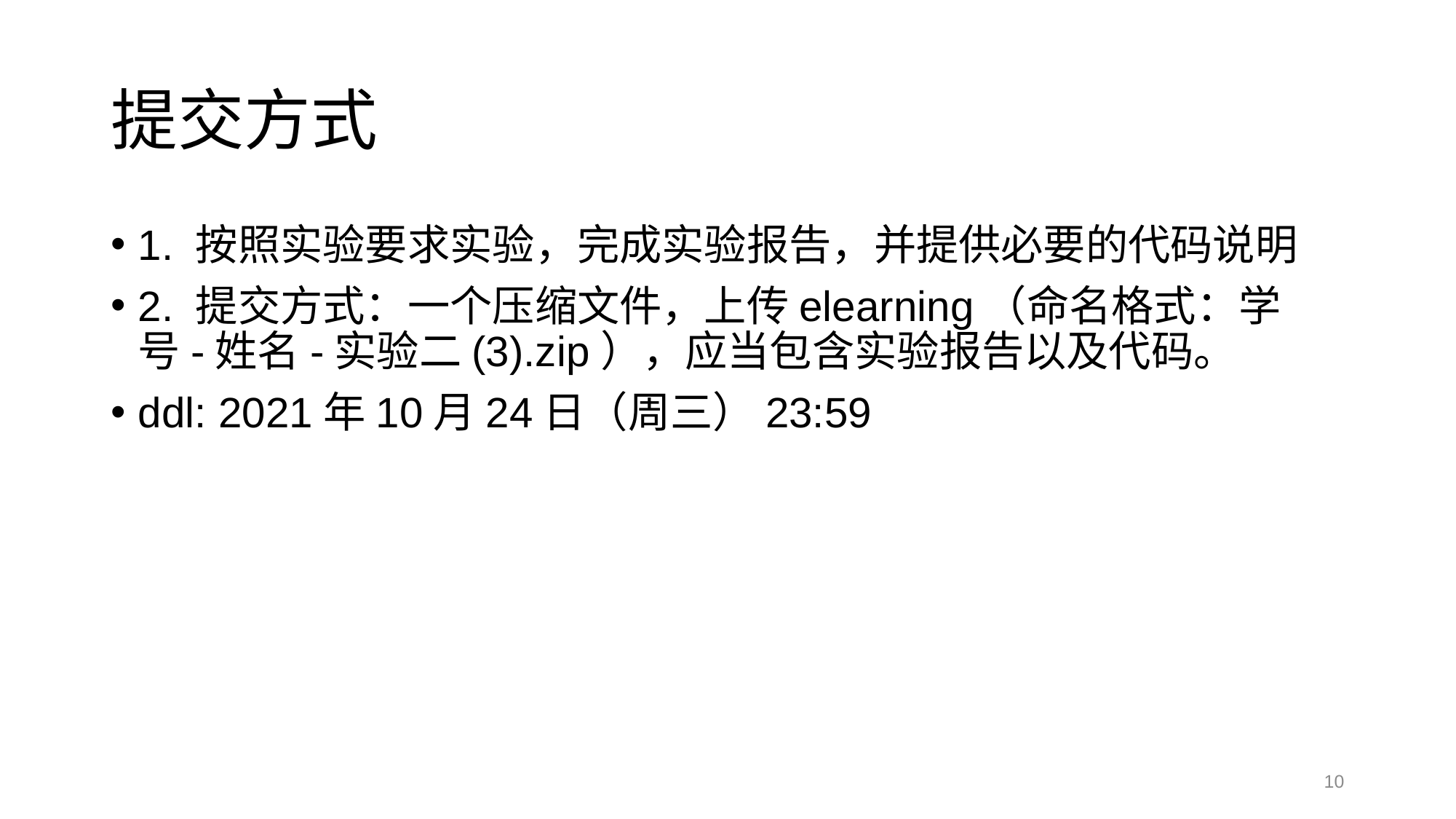

# 提交方式
1. 按照实验要求实验，完成实验报告，并提供必要的代码说明
2. 提交方式：一个压缩文件，上传elearning（命名格式：学号-姓名-实验二(3).zip），应当包含实验报告以及代码。
ddl: 2021年10月24日（周三）23:59
10